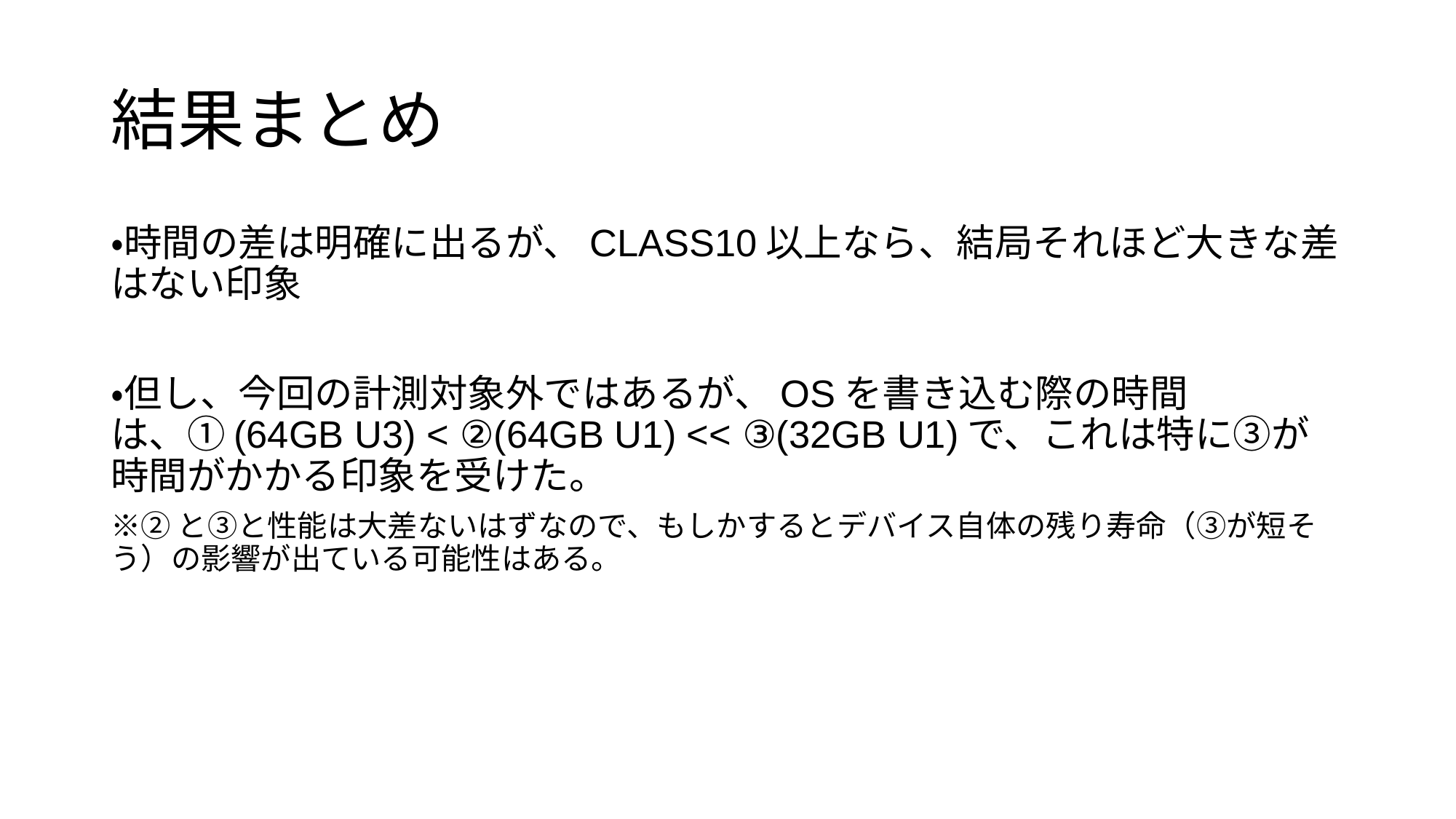

# 結果まとめ
・時間の差は明確に出るが、CLASS10以上なら、結局それほど大きな差はない印象

・但し、今回の計測対象外ではあるが、OSを書き込む際の時間は、①(64GB U3) < ②(64GB U1) << ③(32GB U1)で、これは特に③が時間がかかる印象を受けた。
※②と③と性能は大差ないはずなので、もしかするとデバイス自体の残り寿命（③が短そう）の影響が出ている可能性はある。